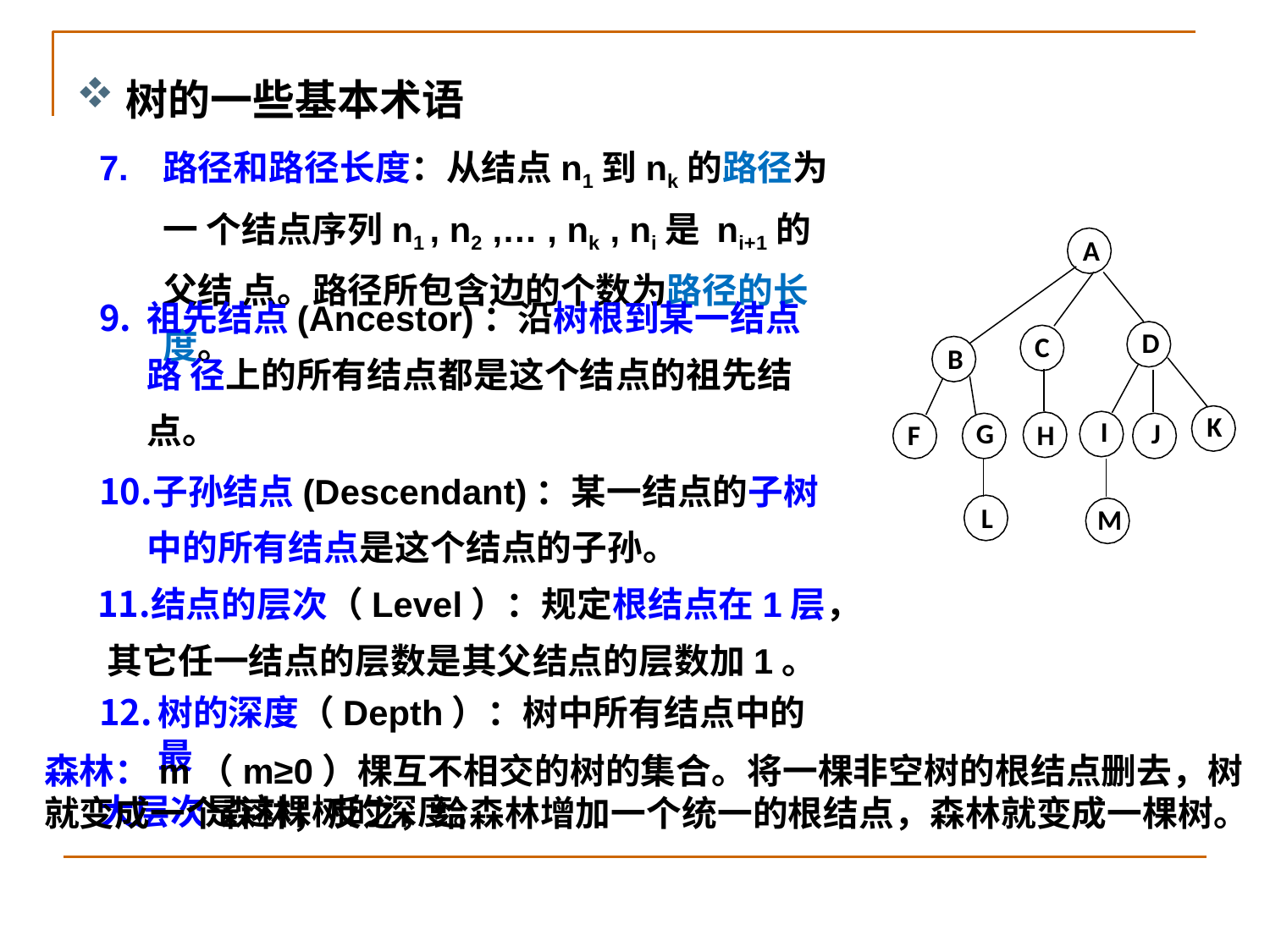

树的一些基本术语
7.	路径和路径长度：从结点n1到nk的路径为一 个结点序列n1 , n2 ,… , nk , ni是 ni+1的父结 点。路径所包含边的个数为路径的长度。

A

祖先结点(Ancestor)：沿树根到某一结点路 径上的所有结点都是这个结点的祖先结点。
子孙结点(Descendant)：某一结点的子树 中的所有结点是这个结点的子孙。
结点的层次（Level）：规定根结点在1层， 其它任一结点的层数是其父结点的层数加1。
树的深度（Depth）：树中所有结点中的最
大层次是这棵树的深度。

D

C

B

K

I

G
J
F
H

L
M

森林：m（m≥0）棵互不相交的树的集合。将一棵非空树的根结点删去，树就变成一个森林；反之，给森林增加一个统一的根结点，森林就变成一棵树。